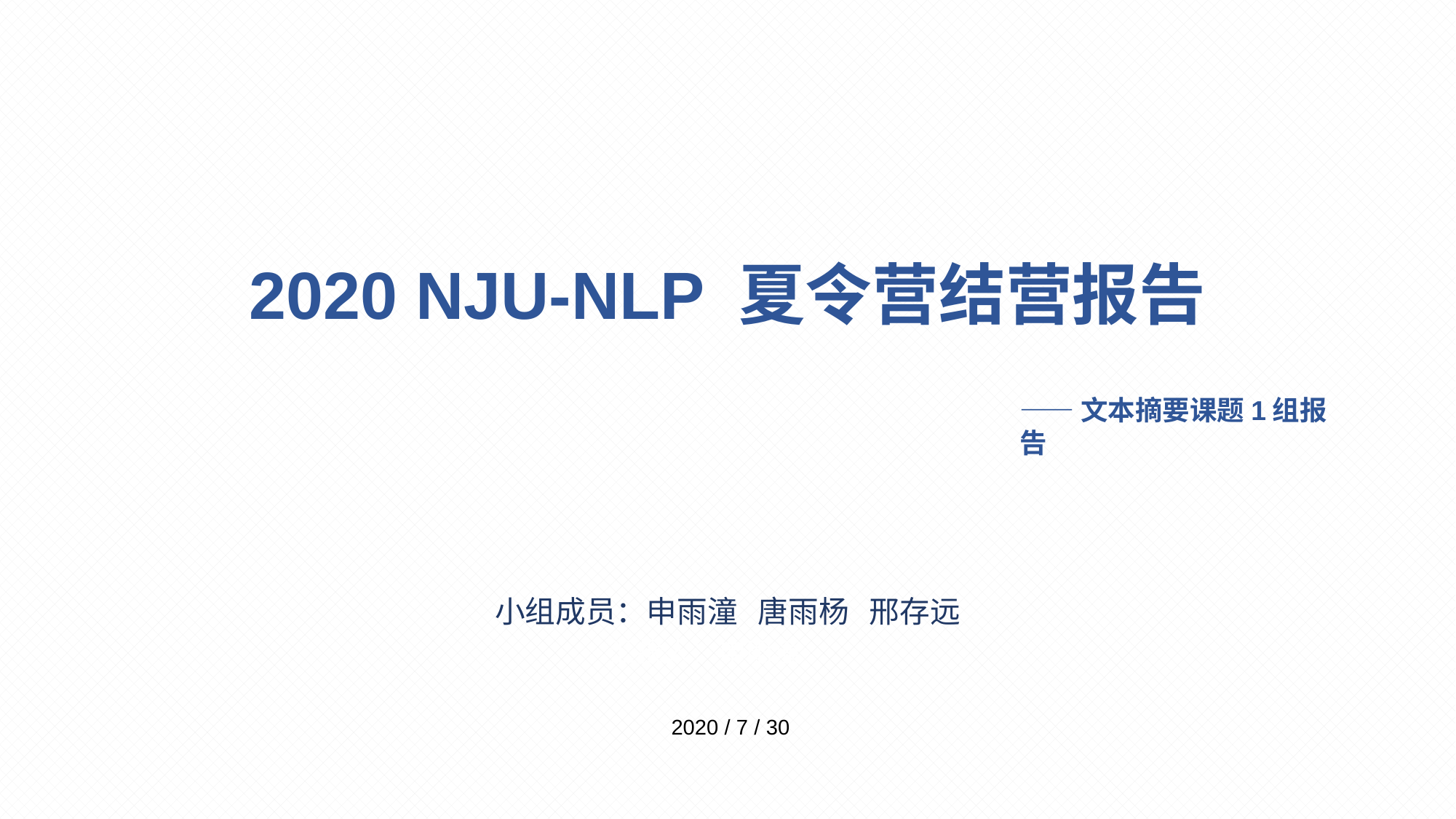

2020 NJU-NLP 夏令营结营报告
——文本摘要课题1组报告
小组成员：申雨潼   唐雨杨   邢存远
汇报人：申雨潼
 2020 / 7 / 30